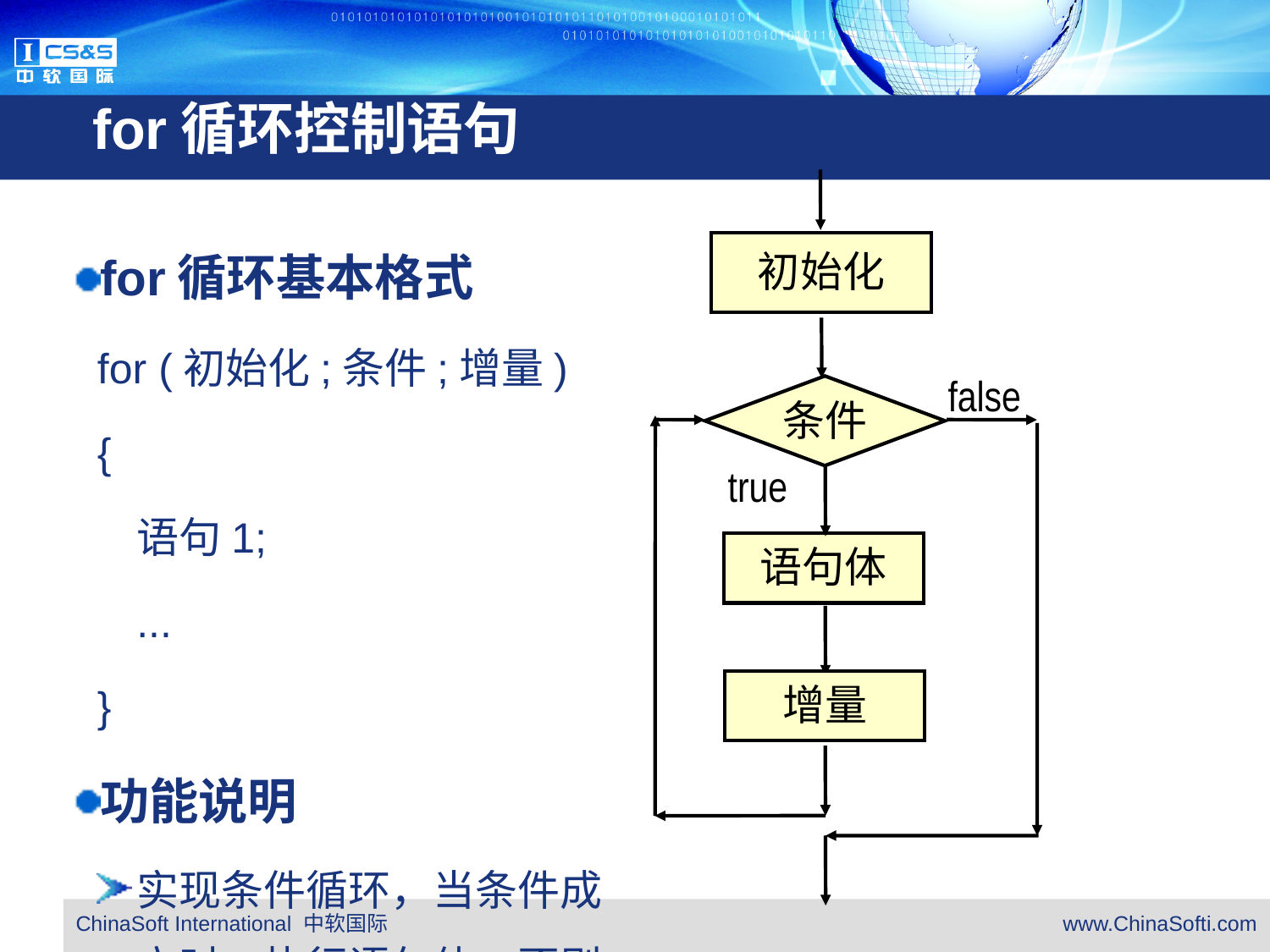

# for循环控制语句

初始化
for循环基本格式
for (初始化;条件;增量)
{
	语句1;
	...
}
功能说明
实现条件循环，当条件成立时，执行语句体，否则跳出循环体

false
条件

true

语句体

增量